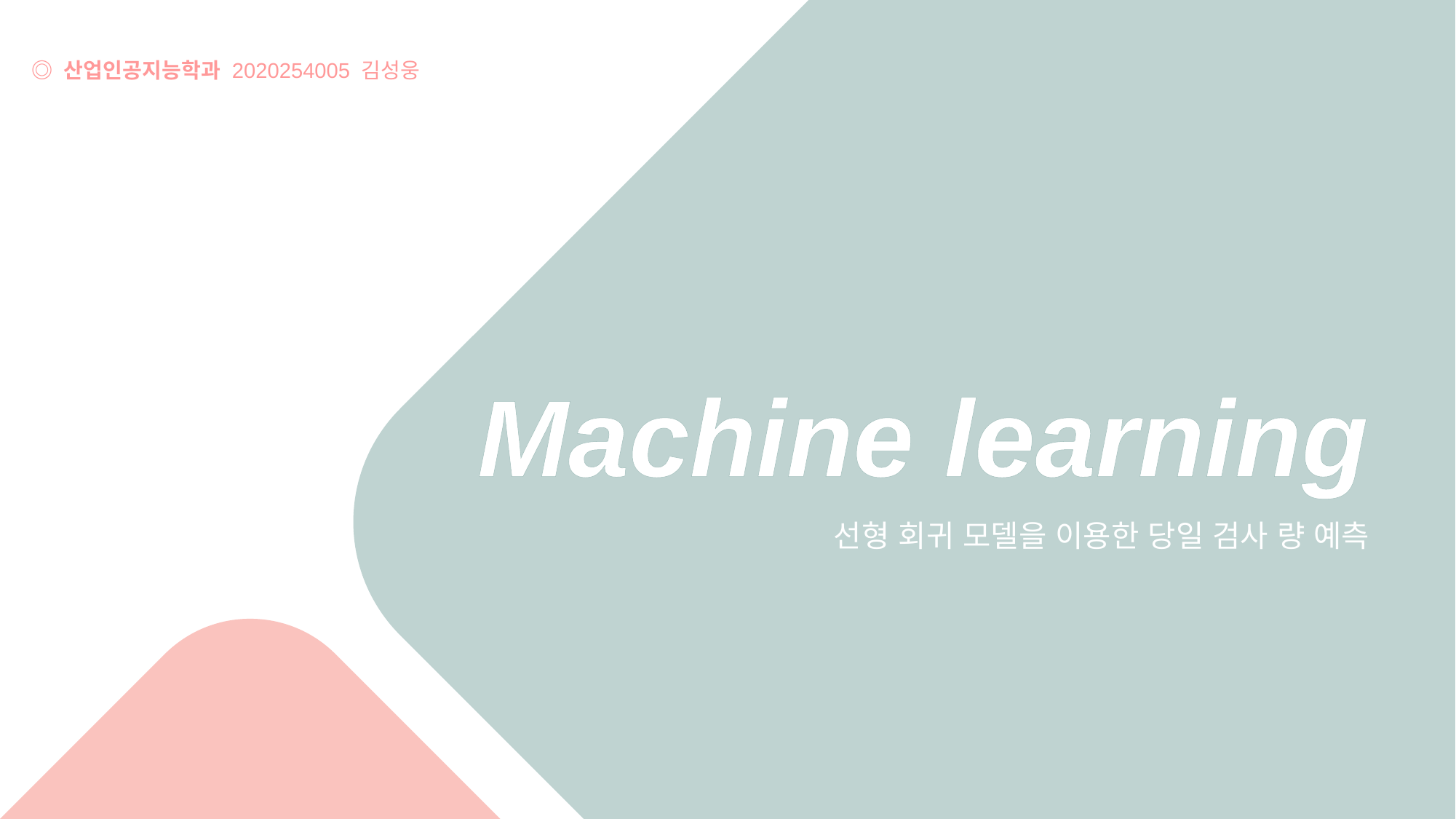

◎ 산업인공지능학과 2020254005 김성웅
Machine learning
선형 회귀 모델을 이용한 당일 검사 량 예측